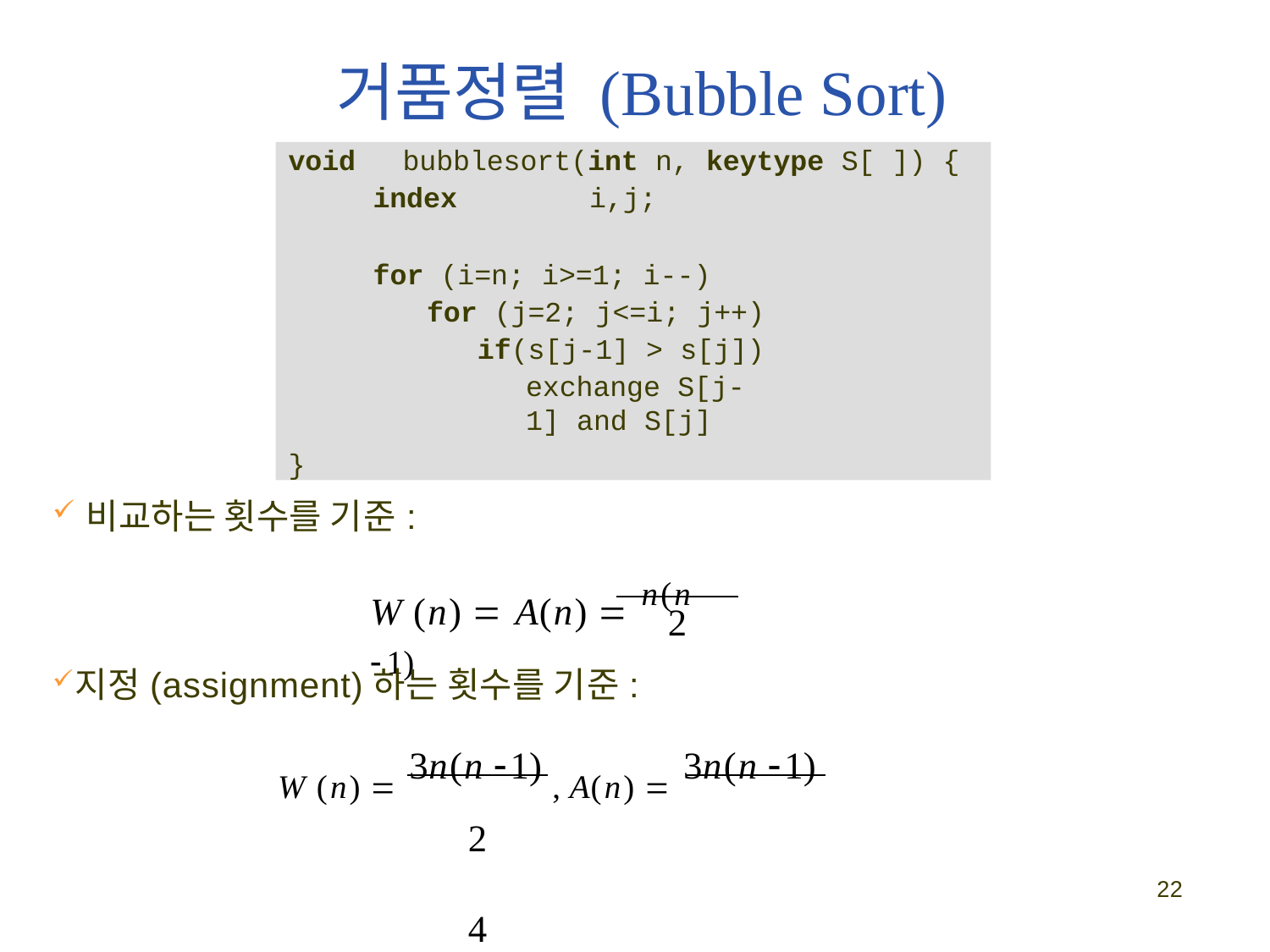

# 거품정렬 (Bubble Sort)
void	bubblesort(int n, keytype S[ ]) {
index	i,j;

for (i=n; i>=1; i--)
for (j=2; j<=i; j++)
if(s[j-1] > s[j])
exchange S[j-1] and S[j]
}
비교하는 횟수를 기준:
W (n) = A(n) = n(n −1)
2

지정(assignment)하는 횟수를 기준:
W (n) = 3n(n −1) , A(n) = 3n(n −1)
2	4

22